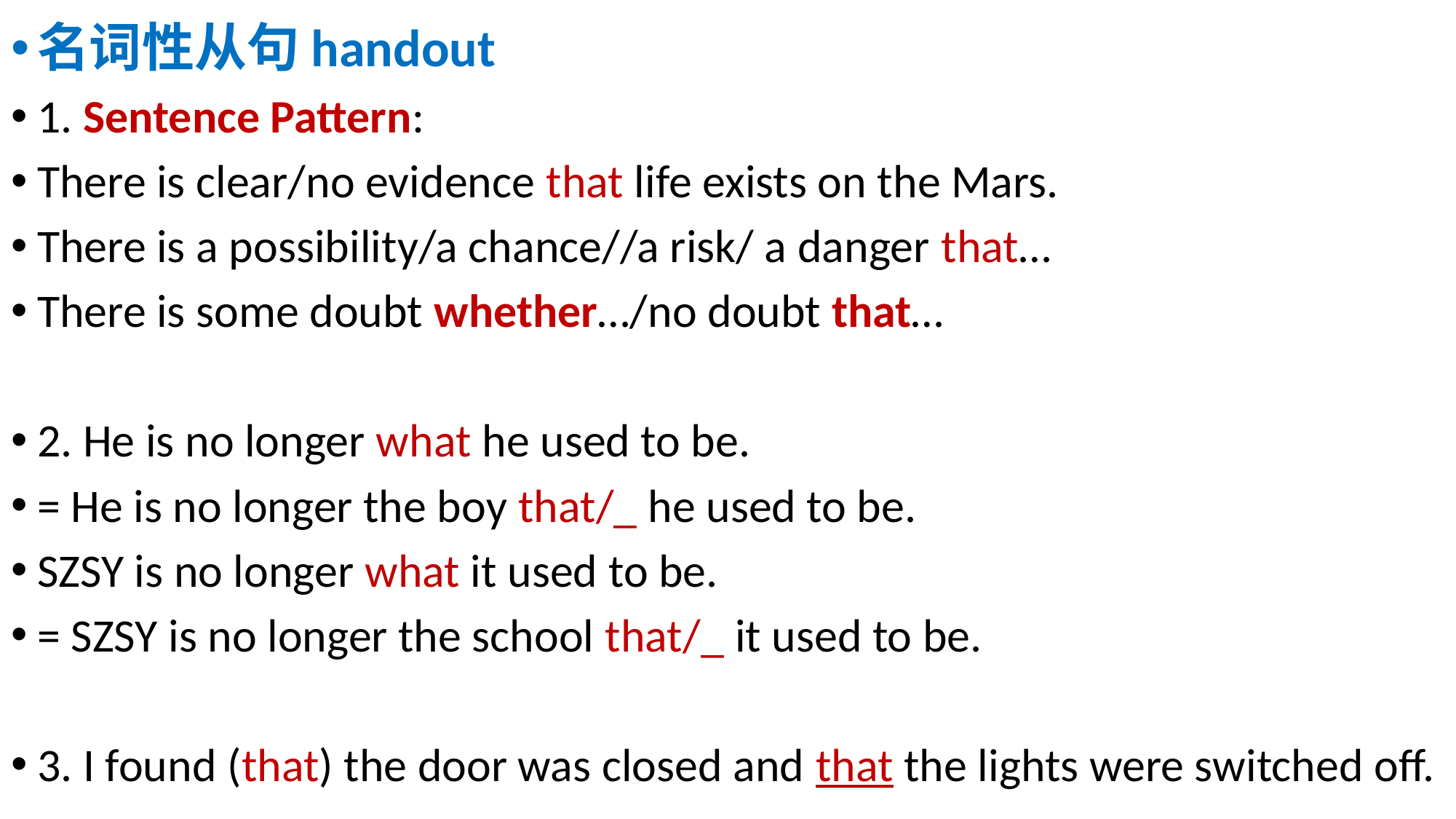

名词性从句handout
1. Sentence Pattern:
There is clear/no evidence that life exists on the Mars.
There is a possibility/a chance//a risk/ a danger that…
There is some doubt whether…/no doubt that…

2. He is no longer what he used to be.
= He is no longer the boy that/_ he used to be.
SZSY is no longer what it used to be.
= SZSY is no longer the school that/_ it used to be.

3. I found (that) the door was closed and that the lights were switched off.